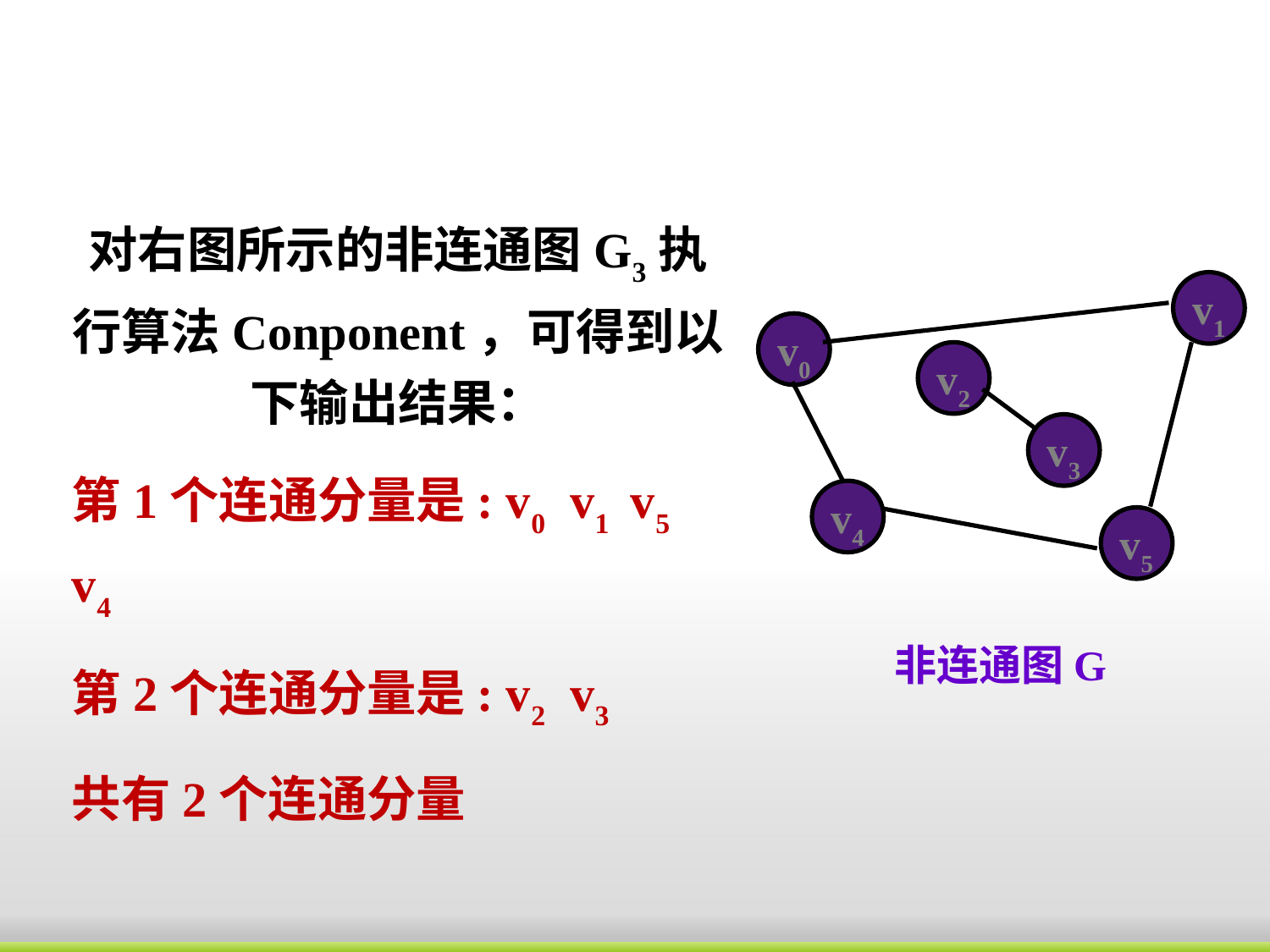

对右图所示的非连通图G3执行算法Conponent，可得到以下输出结果：
第1个连通分量是: v0  v1   v5   v4
第2个连通分量是: v2  v3
共有2个连通分量

v1

v0

v4
v5

v2

v3
非连通图G